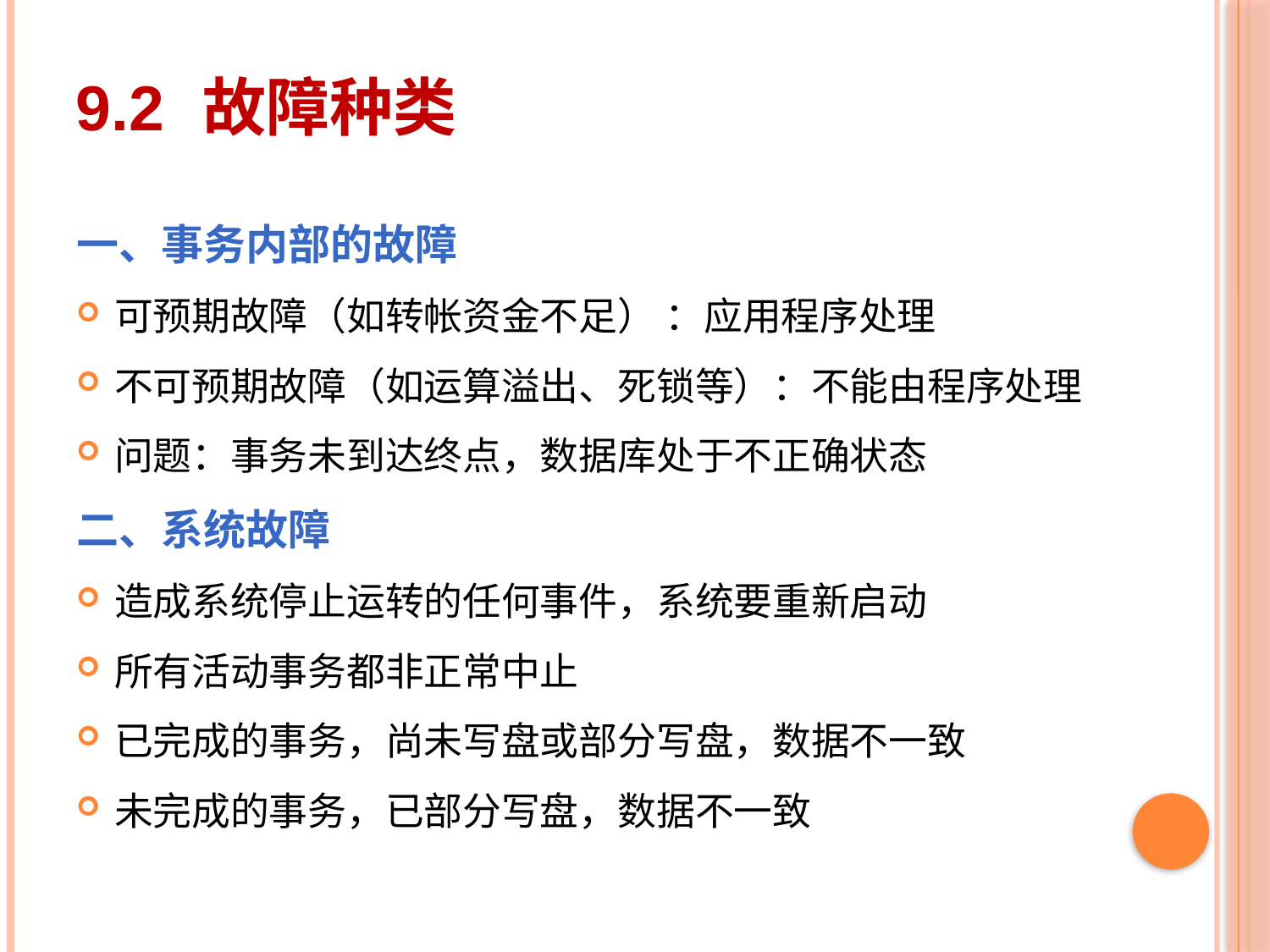

# 9.2	故障种类
一、事务内部的故障
可预期故障（如转帐资金不足） ：应用程序处理
不可预期故障（如运算溢出、死锁等）：不能由程序处理
问题：事务未到达终点，数据库处于不正确状态
二、系统故障
造成系统停止运转的任何事件，系统要重新启动
所有活动事务都非正常中止
已完成的事务，尚未写盘或部分写盘，数据不一致
未完成的事务，已部分写盘，数据不一致